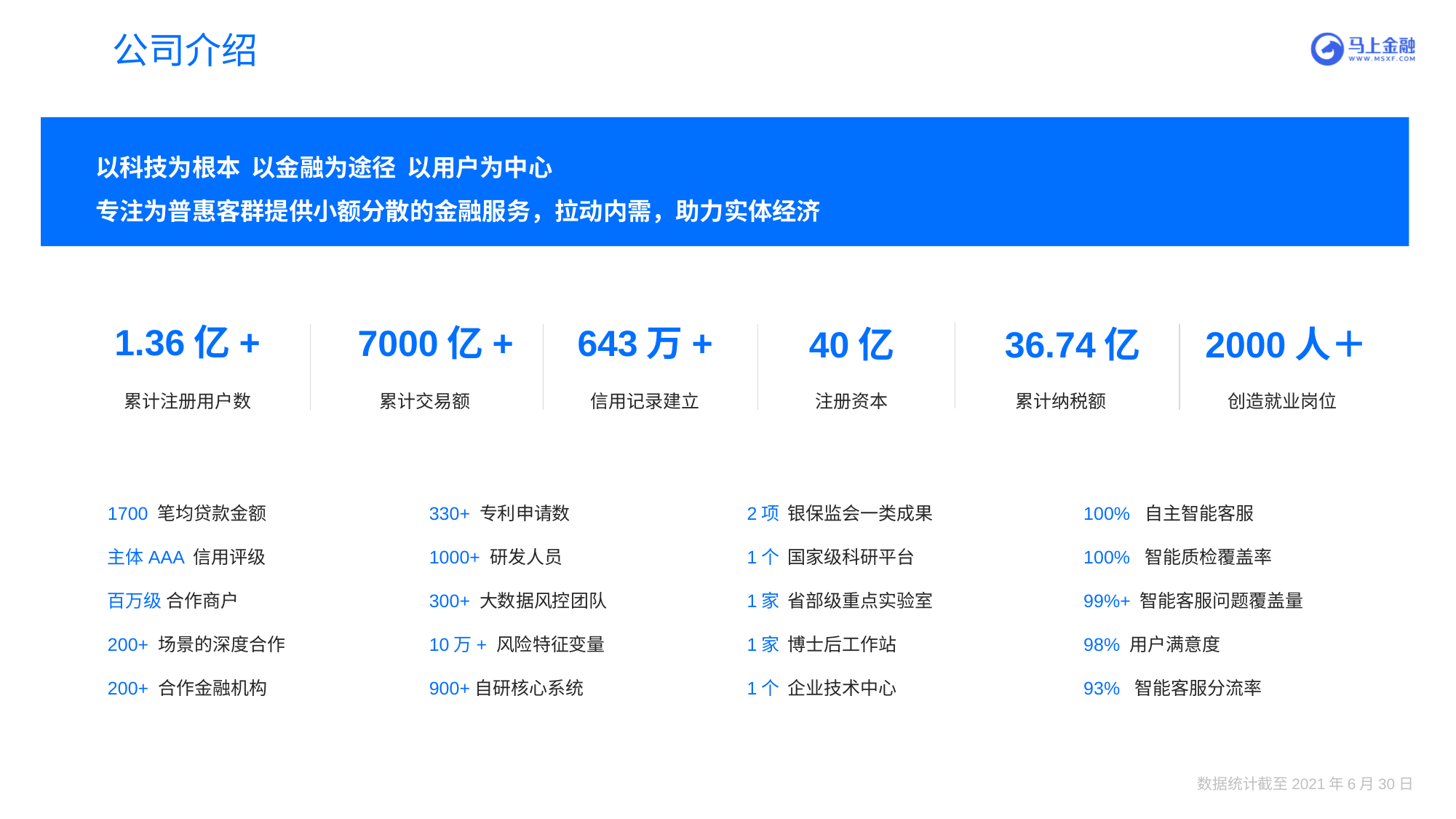

公司介绍
       以科技为根本  以金融为途径  以用户为中心
       专注为普惠客群提供小额分散的金融服务，拉动内需，助力实体经济
7000亿+
累计交易额
643万+
信用记录建立
1.36亿+
累计注册用户数
40亿
注册资本
36.74亿
累计纳税额
2000人＋
创造就业岗位
1700 笔均贷款金额
主体AAA 信用评级
百万级 合作商户
200+ 场景的深度合作
200+ 合作金融机构
330+ 专利申请数
1000+ 研发人员
300+ 大数据风控团队
10万+ 风险特征变量
900+自研核心系统
100%  自主智能客服
100%  智能质检覆盖率
99%+ 智能客服问题覆盖量
98% 用户满意度
93%  智能客服分流率
2项  银保监会一类成果
1个  国家级科研平台
1家  省部级重点实验室
1家  博士后工作站
1个  企业技术中心
数据统计截至2021年6月30日